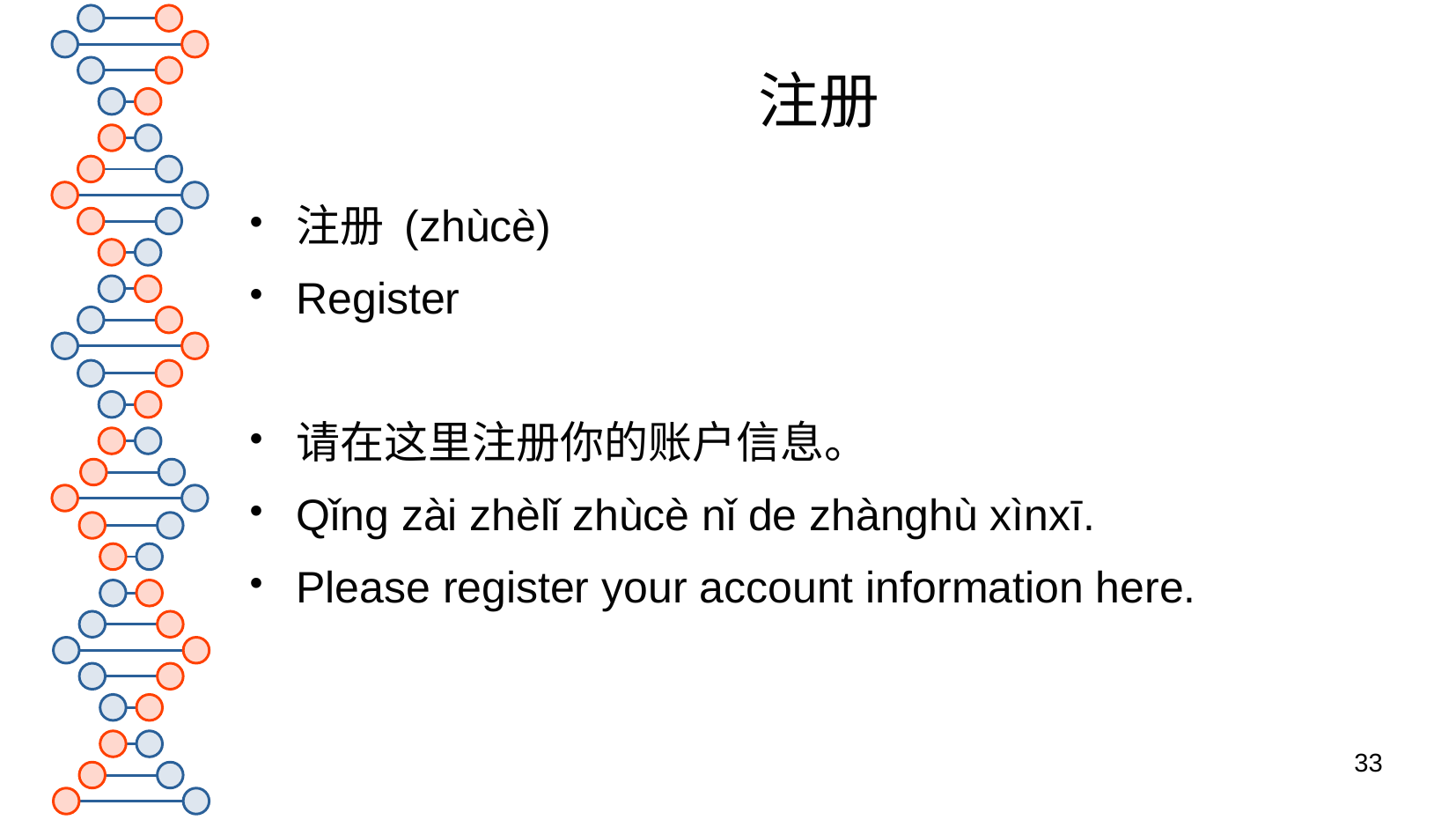

# 注册
注册 (zhùcè)
Register

请在这里注册你的账户信息。
Qǐng zài zhèlǐ zhùcè nǐ de zhànghù xìnxī.
Please register your account information here.

33